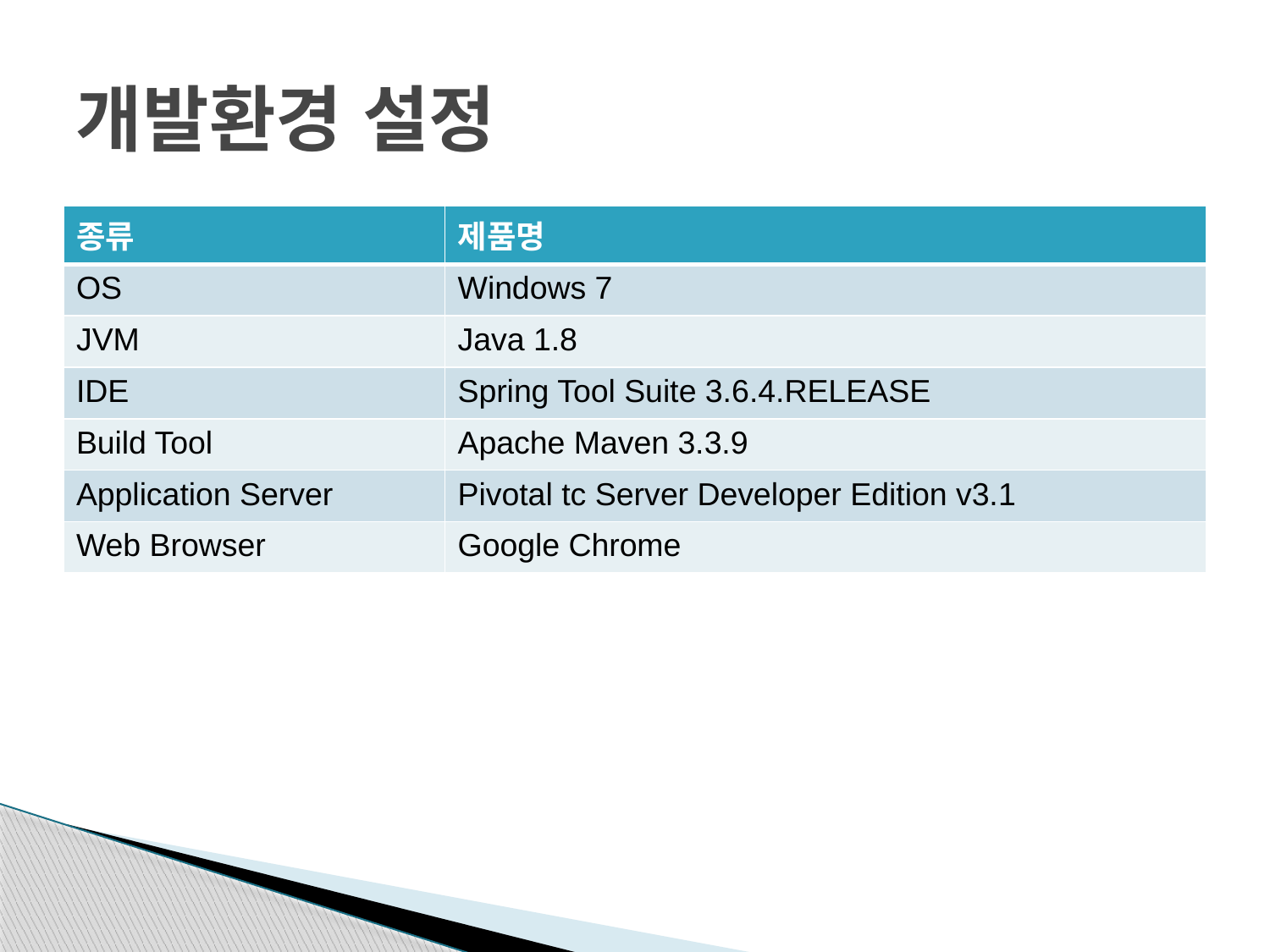

# 개발환경 설정
| 종류 | 제품명 |
| --- | --- |
| OS | Windows 7 |
| JVM | Java 1.8 |
| IDE | Spring Tool Suite 3.6.4.RELEASE |
| Build Tool | Apache Maven 3.3.9 |
| Application Server | Pivotal tc Server Developer Edition v3.1 |
| Web Browser | Google Chrome |